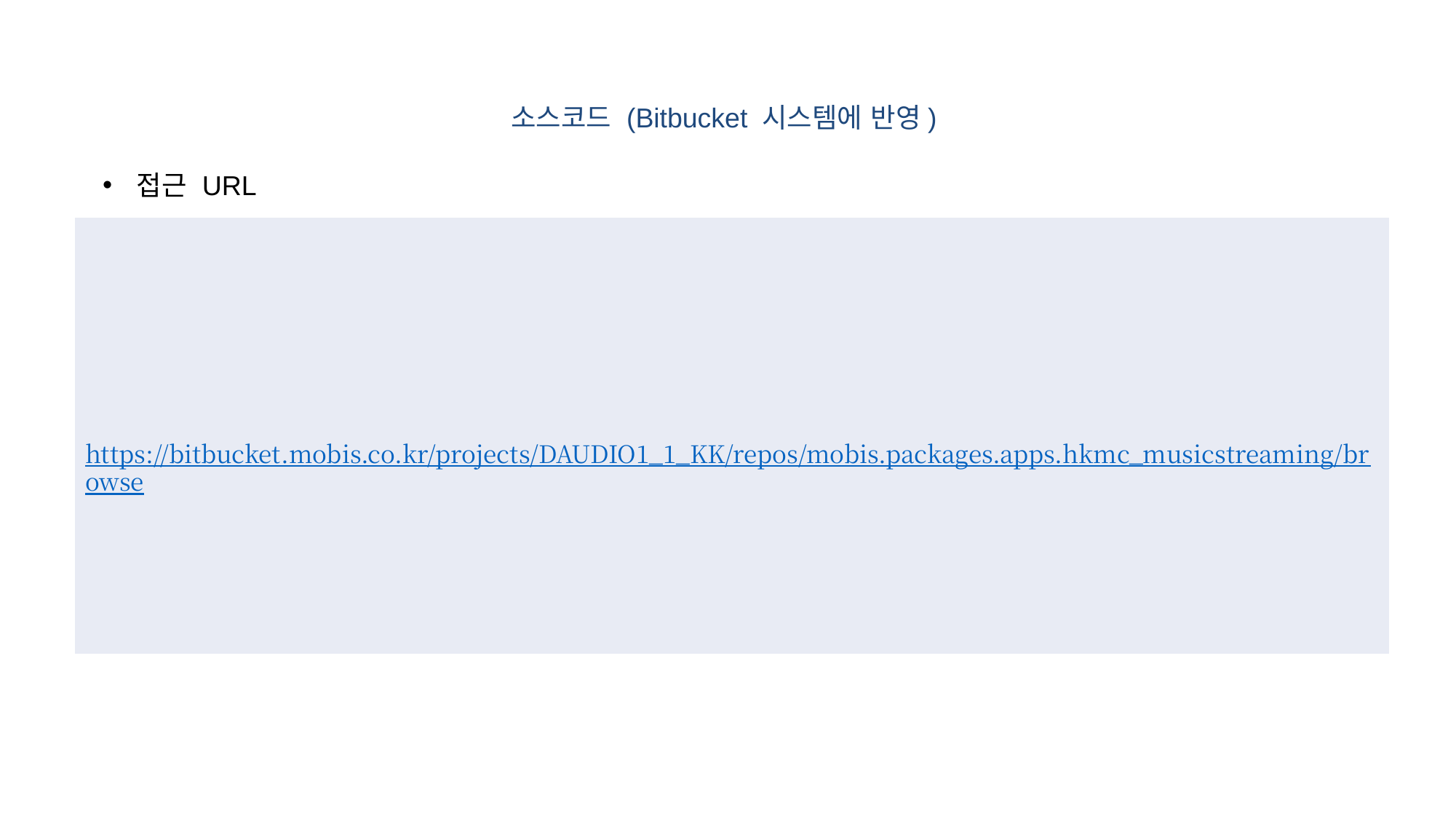

소스코드 (Bitbucket 시스템에 반영)
접근 URL
| https://bitbucket.mobis.co.kr/projects/DAUDIO1\_1\_KK/repos/mobis.packages.apps.hkmc\_musicstreaming/browse |
| --- |